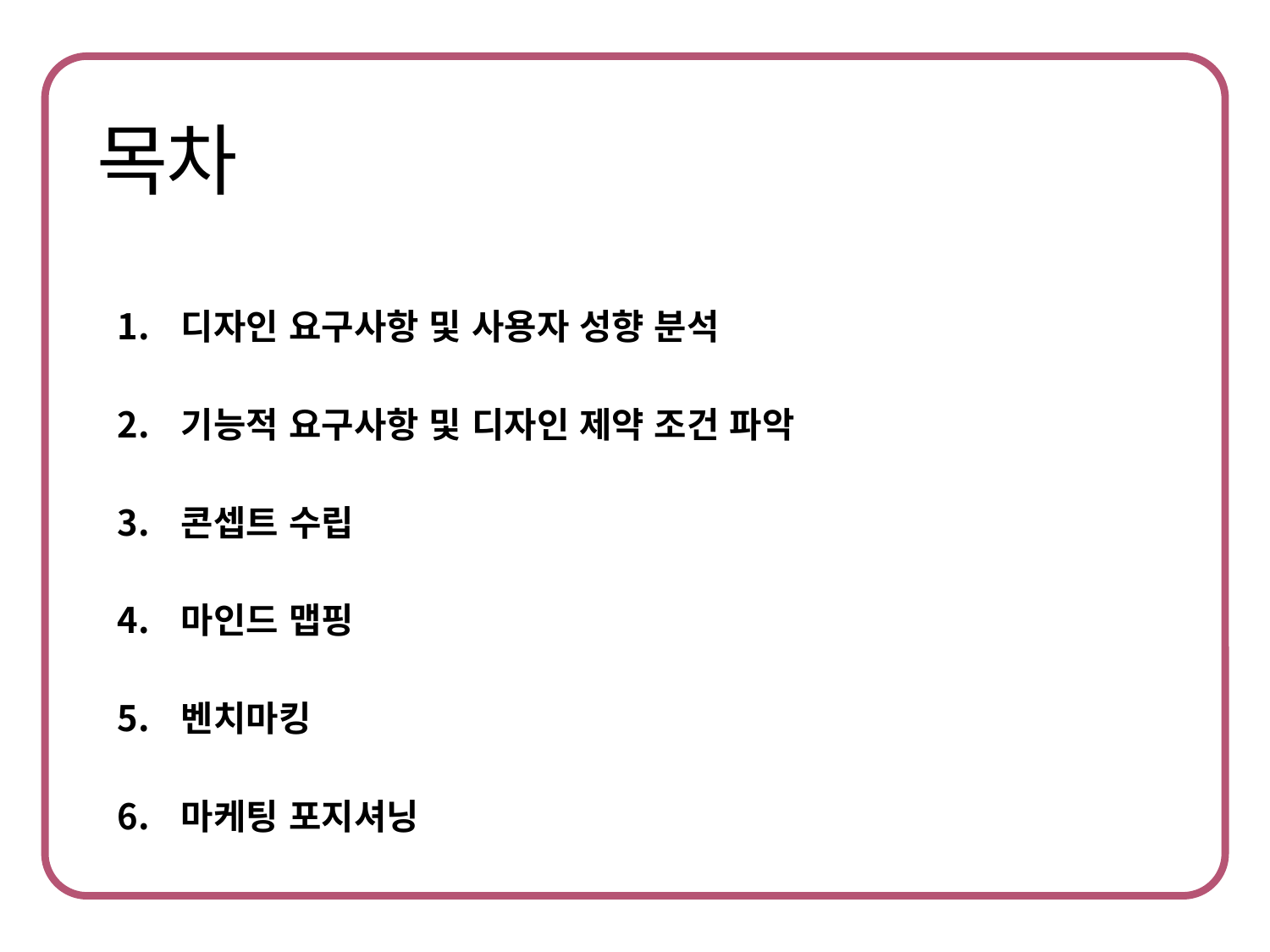

디자인 요구사항 및 사용자 성향 분석
기능적 요구사항 및 디자인 제약 조건 파악
콘셉트 수립
마인드 맵핑
벤치마킹
마케팅 포지셔닝